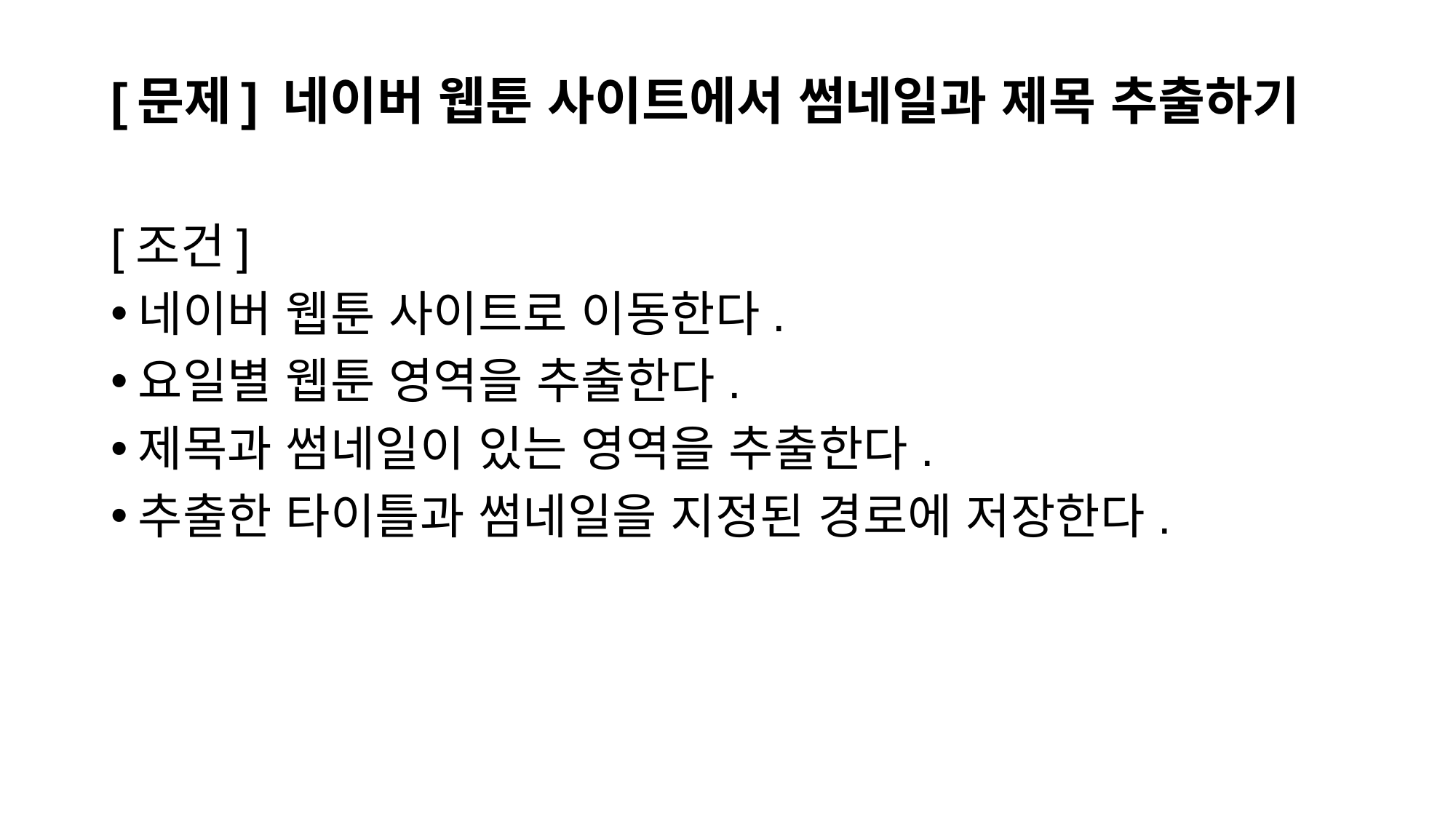

# [문제] 네이버 웹툰 사이트에서 썸네일과 제목 추출하기
[조건]
네이버 웹툰 사이트로 이동한다.
요일별 웹툰 영역을 추출한다.
제목과 썸네일이 있는 영역을 추출한다.
추출한 타이틀과 썸네일을 지정된 경로에 저장한다.